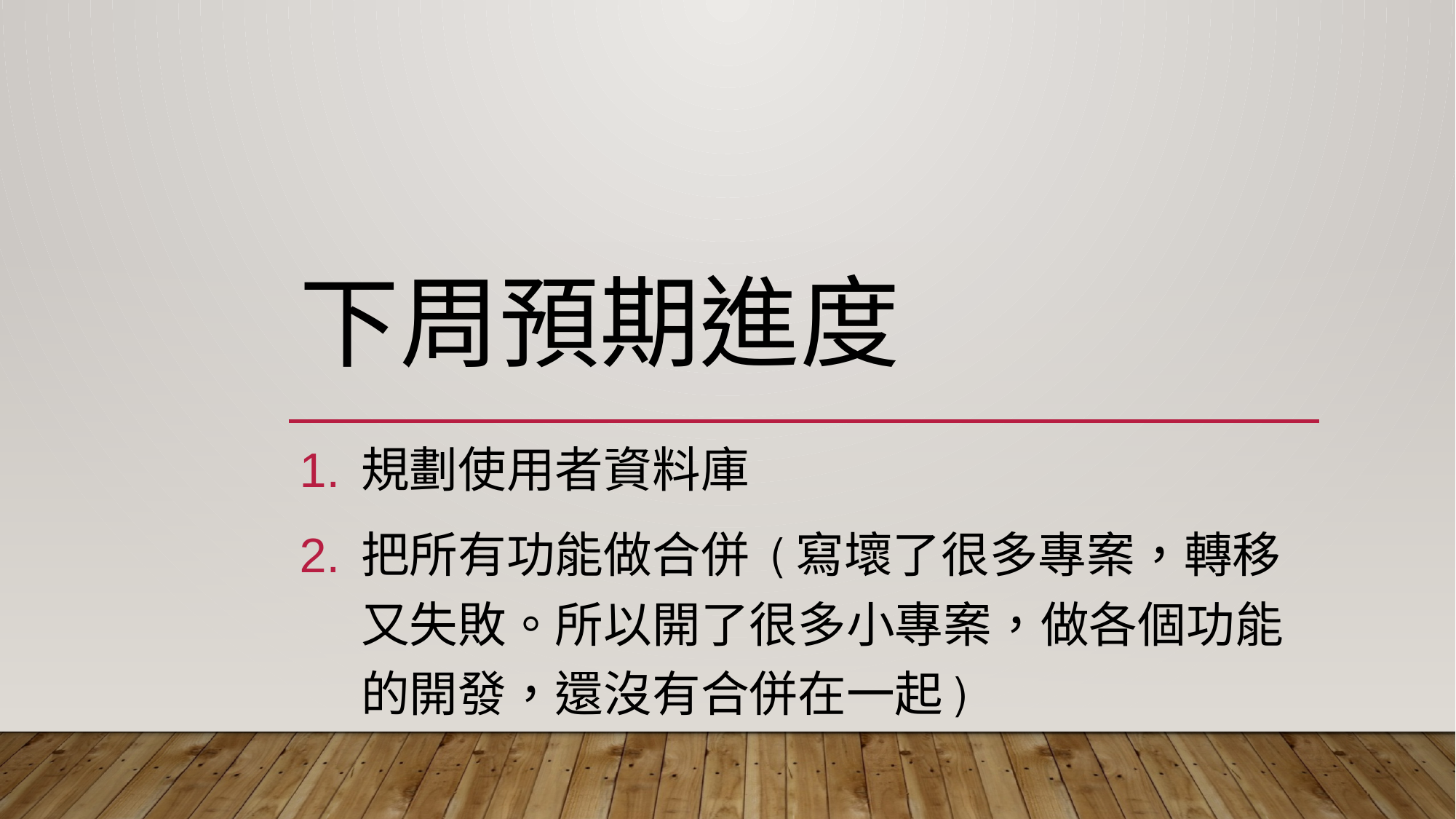

# 下周預期進度
規劃使用者資料庫
把所有功能做合併 (寫壞了很多專案，轉移又失敗。所以開了很多小專案，做各個功能的開發，還沒有合併在一起)